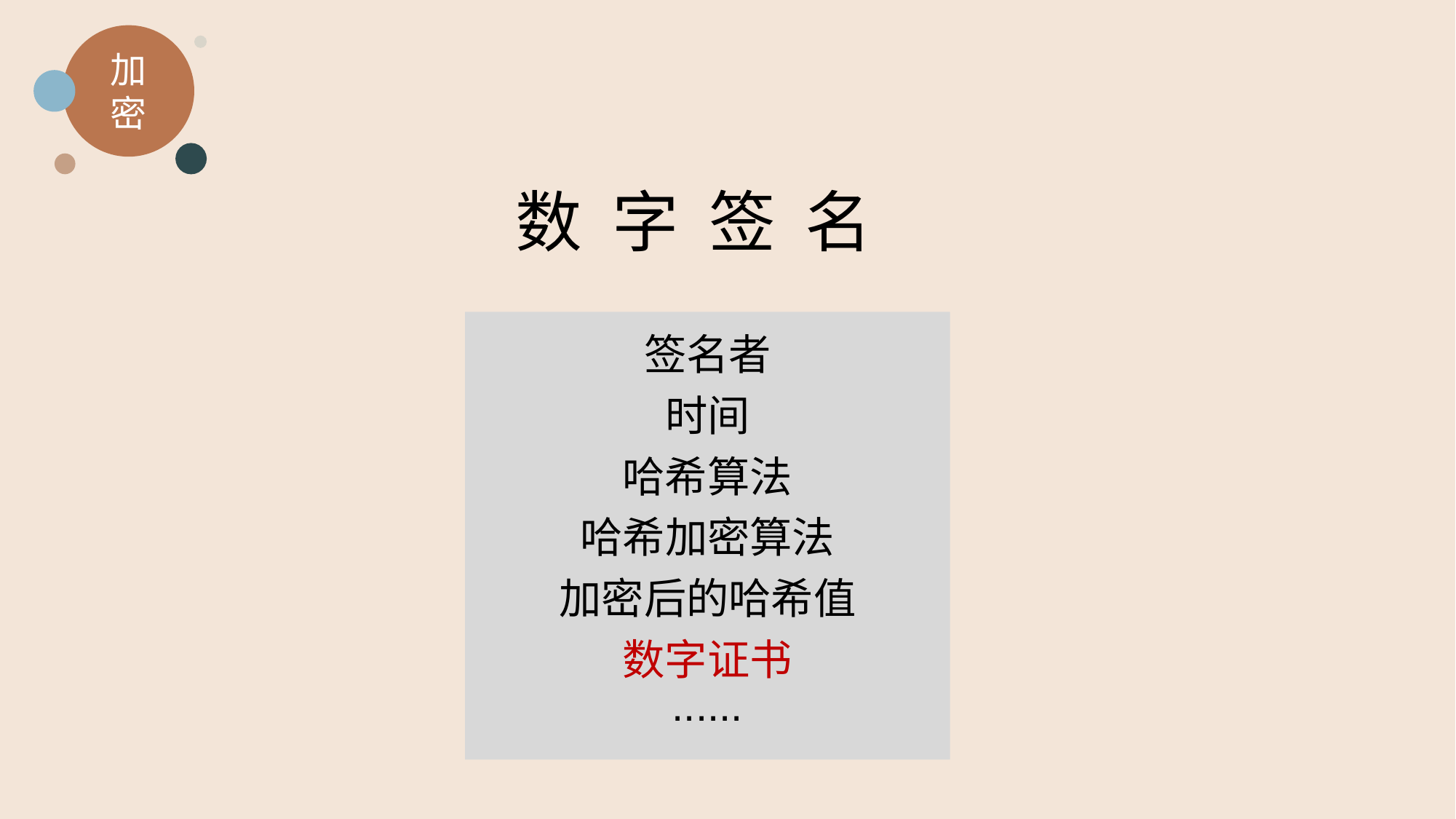

加密

数  字  签  名
签名者
时间
哈希算法
哈希加密算法
加密后的哈希值
数字证书
......